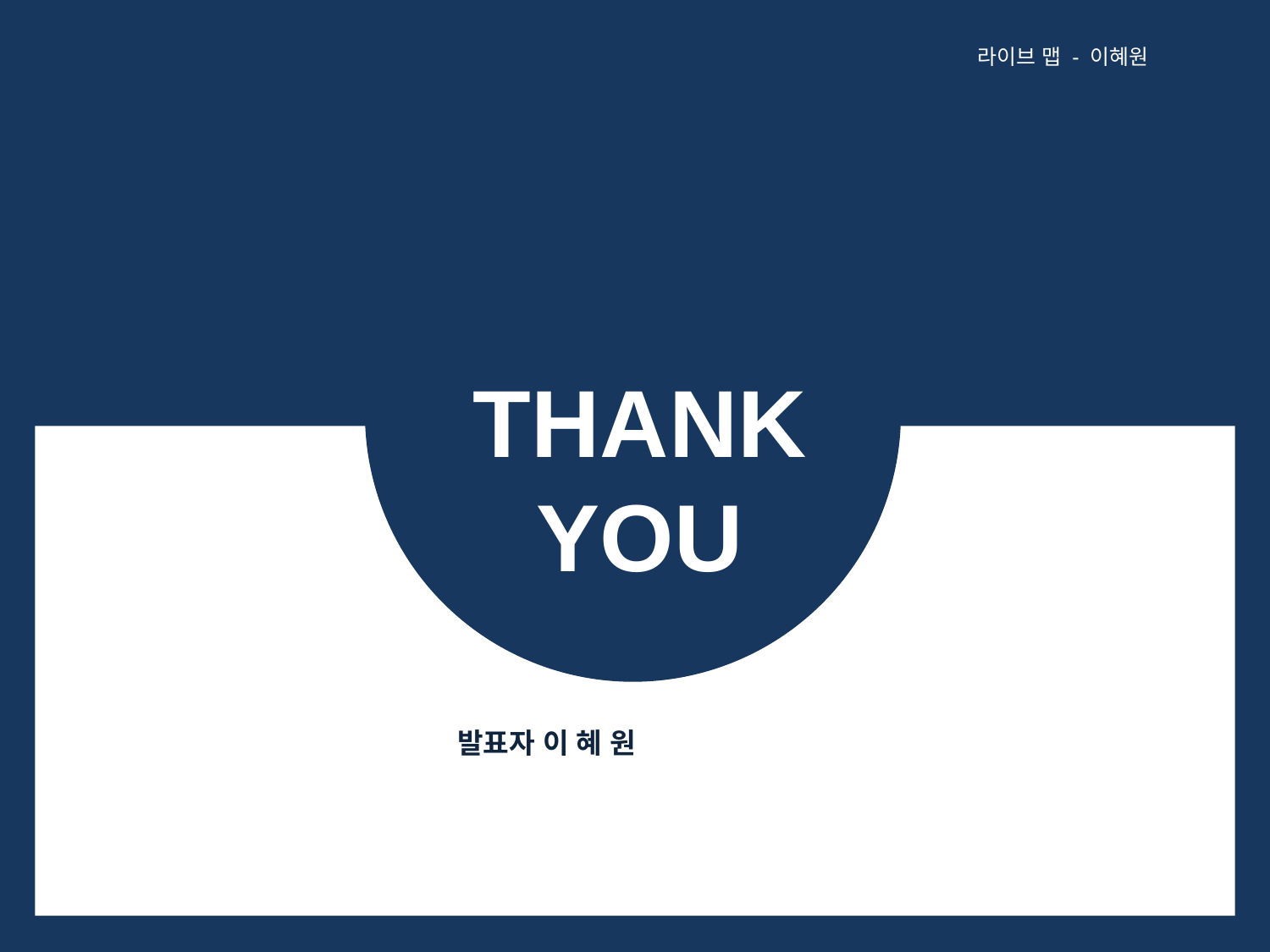

라이브 맵 - 이혜원

THANK
YOU

발표자 이 혜 원